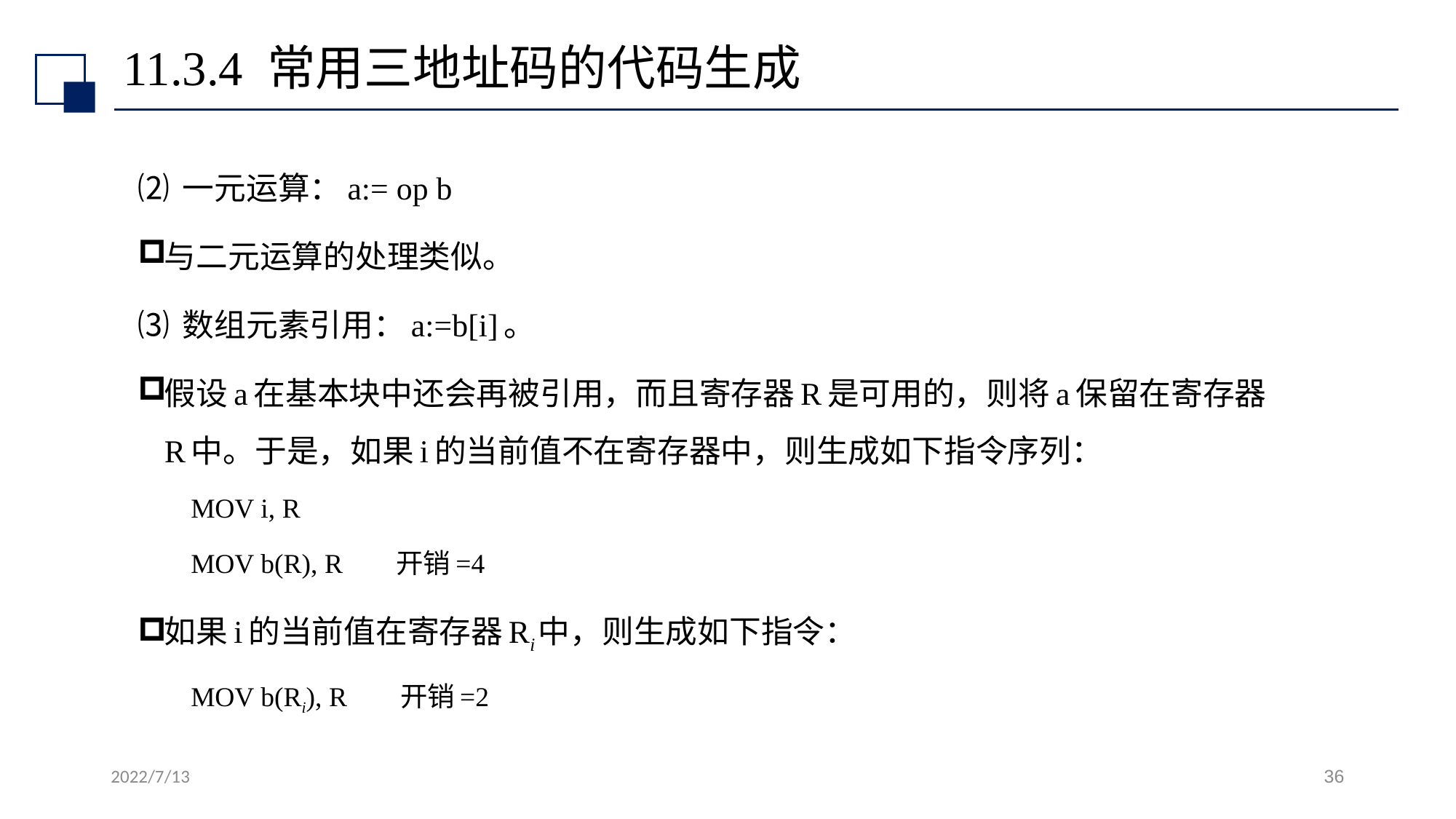

# 11.3.4 常用三地址码的代码生成
⑵ 一元运算：a:= op b
与二元运算的处理类似。
⑶ 数组元素引用：a:=b[i]。
假设a在基本块中还会再被引用，而且寄存器R是可用的，则将a保留在寄存器R中。于是，如果i的当前值不在寄存器中，则生成如下指令序列：
MOV i, R
MOV b(R), R       开销=4
如果i的当前值在寄存器Ri中，则生成如下指令：
MOV b(Ri), R       开销=2
2022/7/13
36